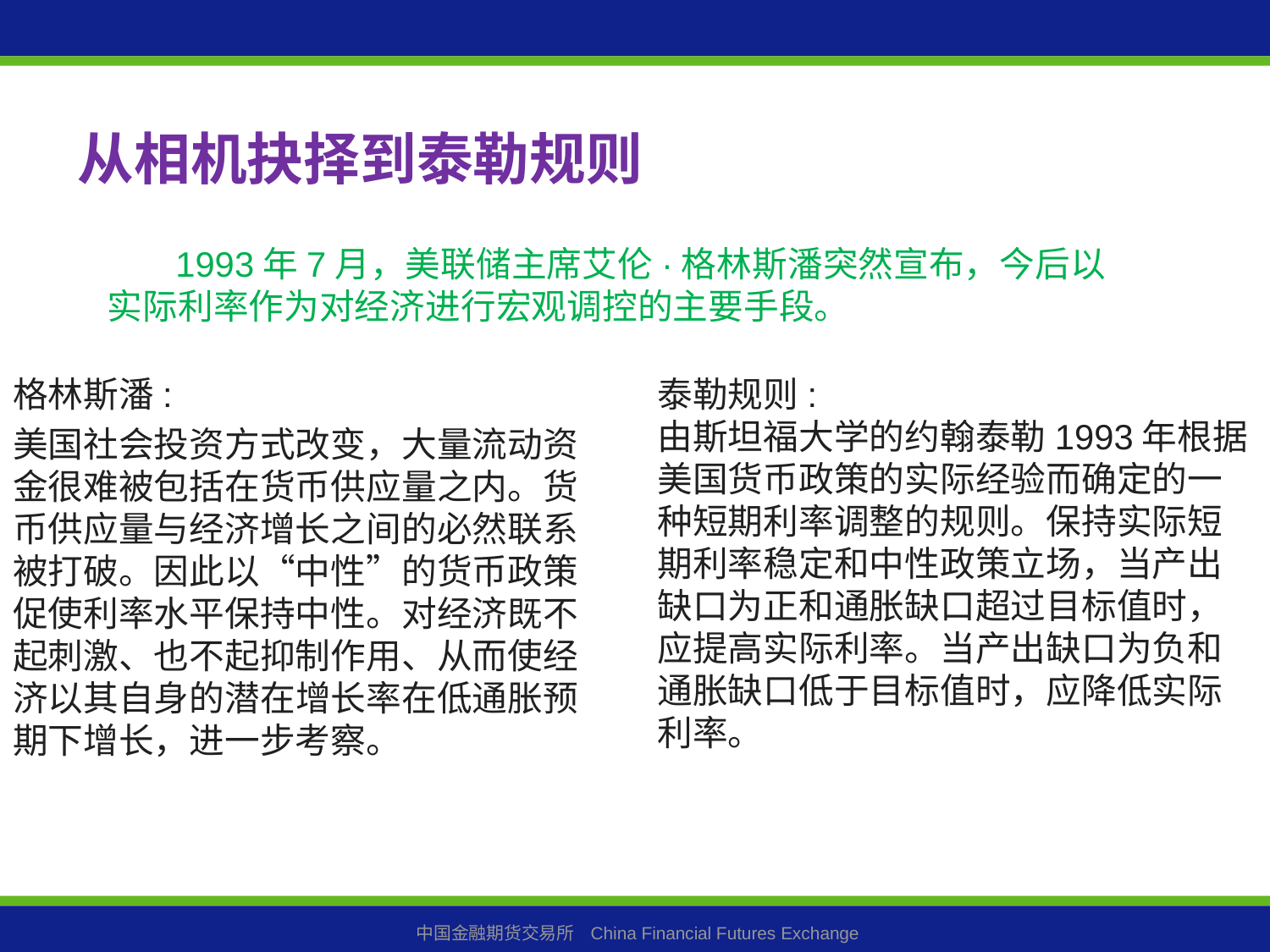

# 从相机抉择到泰勒规则
       1993年7月，美联储主席艾伦·格林斯潘突然宣布，今后以实际利率作为对经济进行宏观调控的主要手段。
格林斯潘:
美国社会投资方式改变，大量流动资金很难被包括在货币供应量之内。货币供应量与经济增长之间的必然联系被打破。因此以“中性”的货币政策促使利率水平保持中性。对经济既不起刺激、也不起抑制作用、从而使经济以其自身的潜在增长率在低通胀预期下增长，进一步考察。
泰勒规则:
由斯坦福大学的约翰泰勒1993年根据美国货币政策的实际经验而确定的一种短期利率调整的规则。保持实际短期利率稳定和中性政策立场，当产出缺口为正和通胀缺口超过目标值时，应提高实际利率。当产出缺口为负和通胀缺口低于目标值时，应降低实际利率。